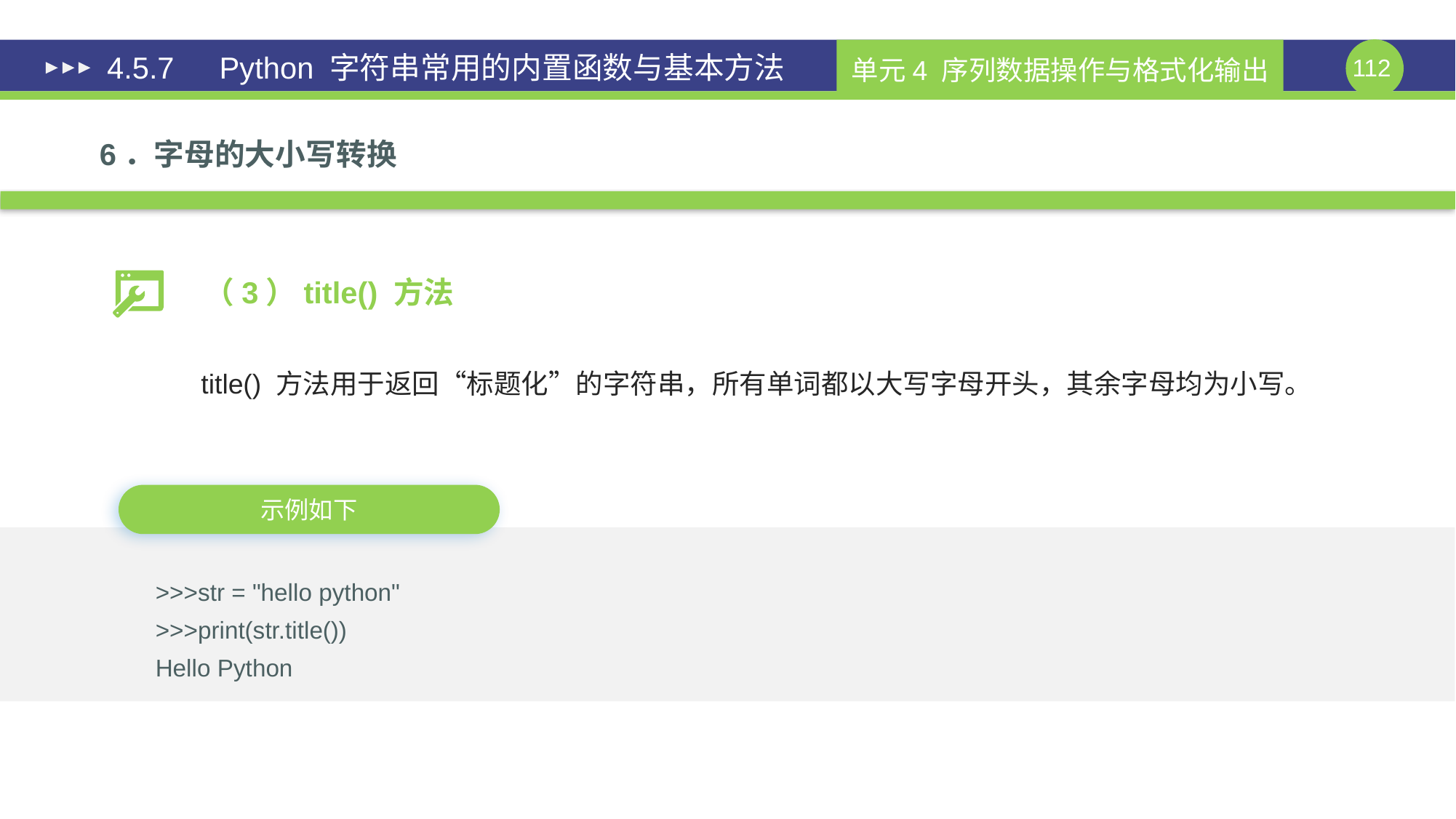

# 4.5.7　Python 字符串常用的内置函数与基本方法
6．字母的大小写转换

（3）title() 方法

title() 方法用于返回“标题化”的字符串，所有单词都以大写字母开头，其余字母均为小写。
示例如下

>>>str = "hello python"
>>>print(str.title())
Hello Python